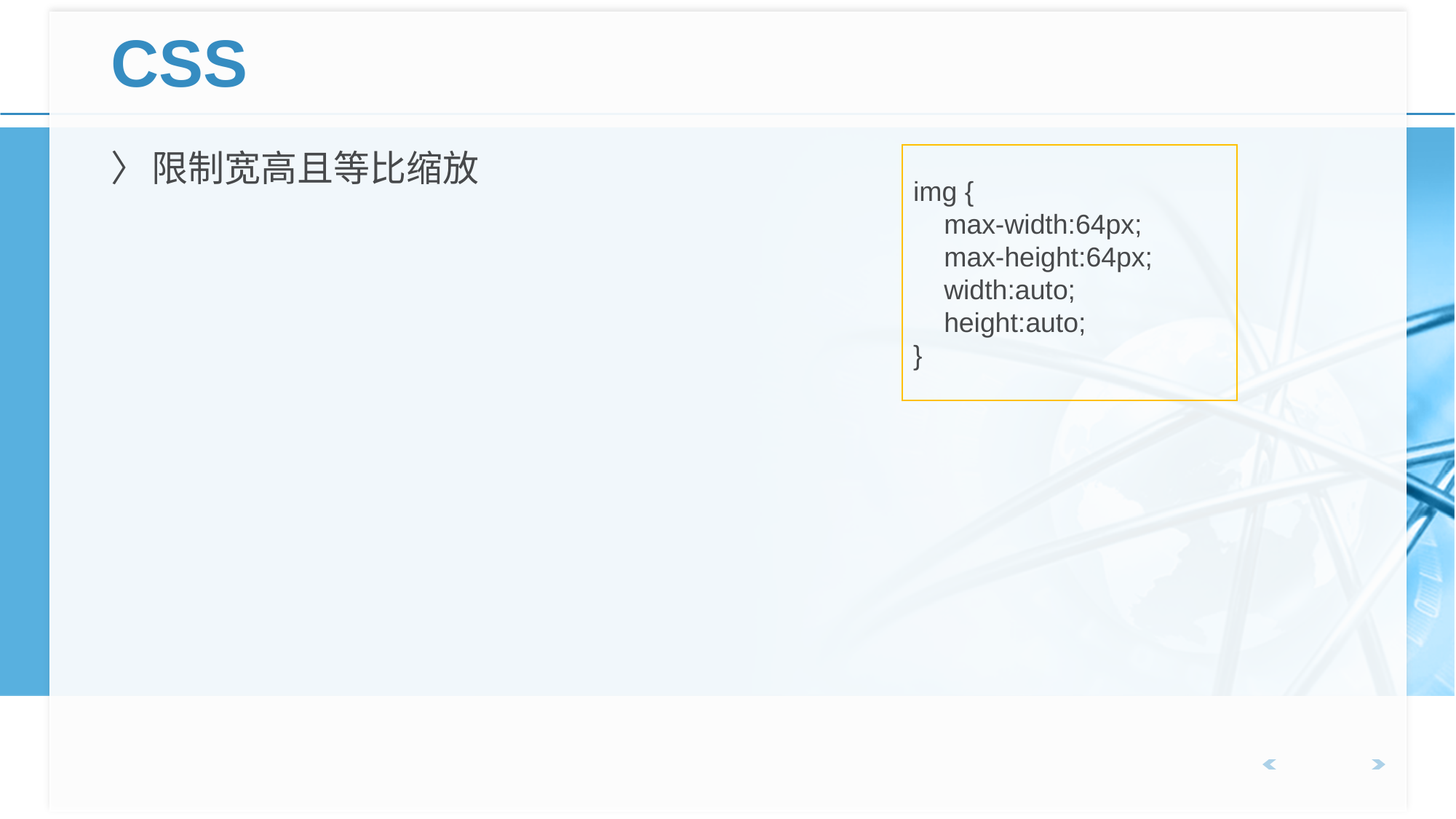

# CSS
img {
    max-width:64px;
    max-height:64px;
    width:auto;
    height:auto;
}
限制宽高且等比缩放